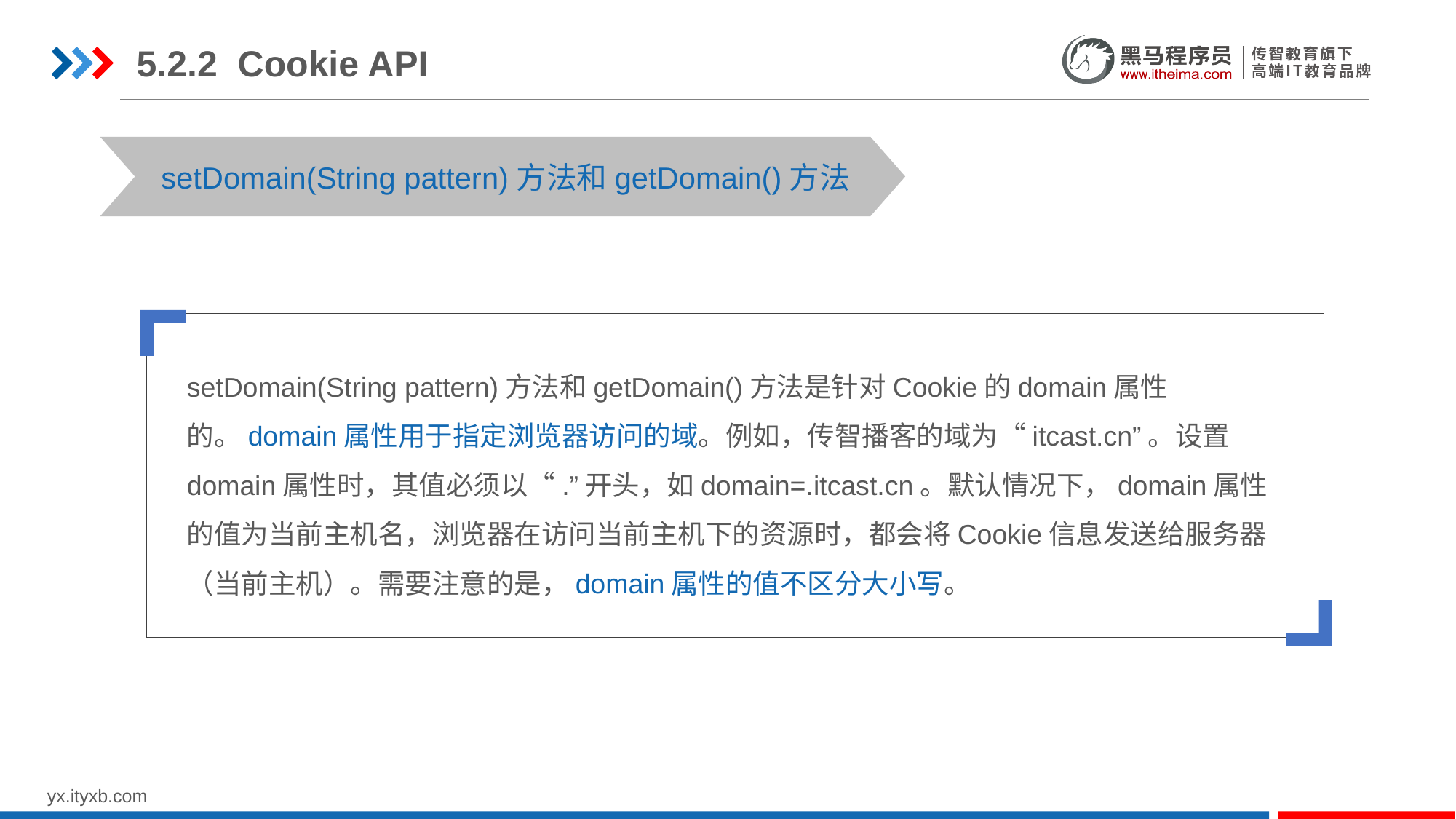

5.2.2  Cookie API

setDomain(String pattern)方法和getDomain()方法

setDomain(String pattern)方法和getDomain()方法是针对Cookie的domain属性的。domain属性用于指定浏览器访问的域。例如，传智播客的域为“itcast.cn”。设置domain属性时，其值必须以“.”开头，如domain=.itcast.cn。默认情况下，domain属性的值为当前主机名，浏览器在访问当前主机下的资源时，都会将Cookie信息发送给服务器（当前主机）。需要注意的是，domain属性的值不区分大小写。